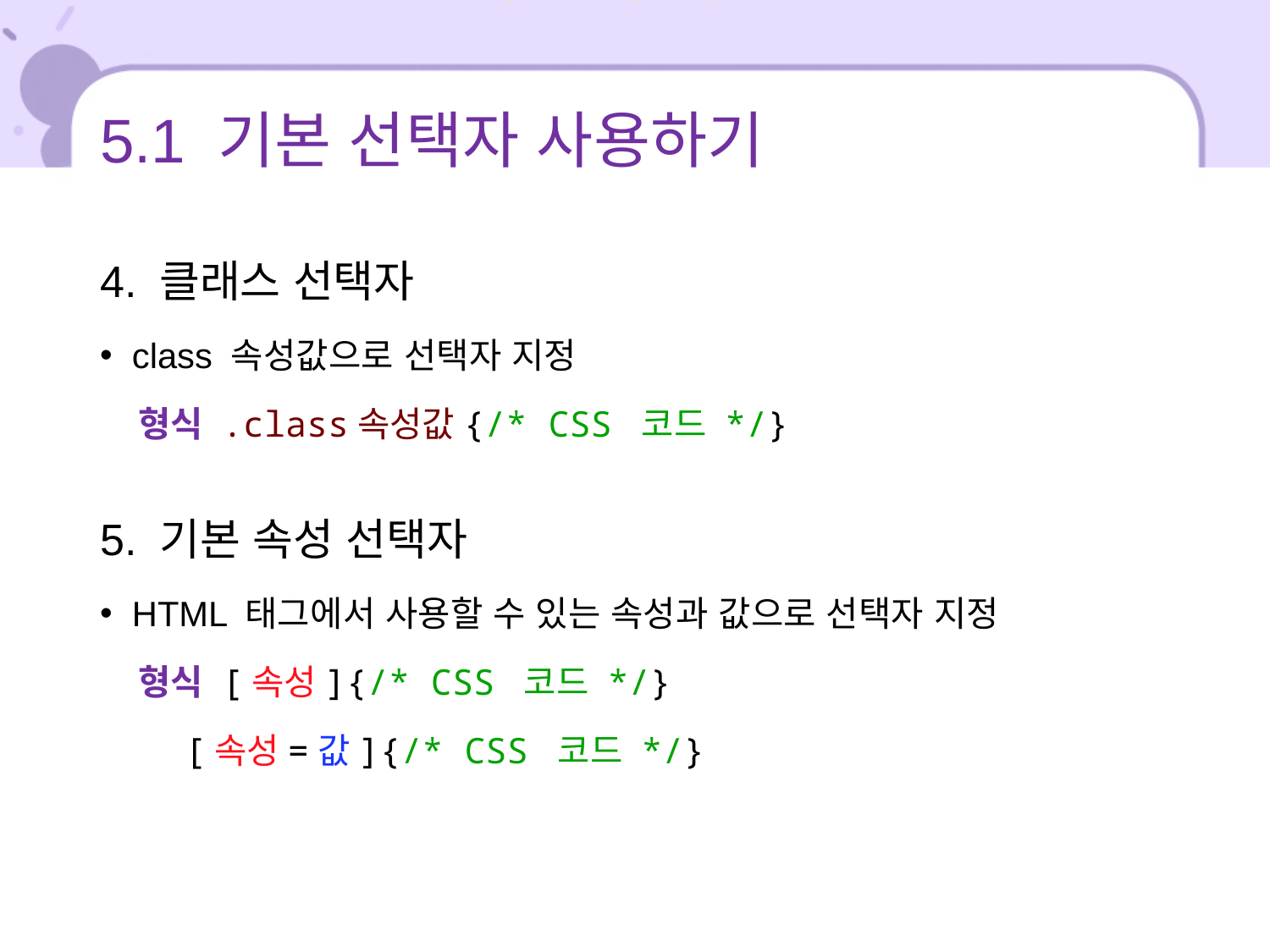

# 5.1 기본 선택자 사용하기
4. 클래스 선택자
class 속성값으로 선택자 지정
   형식 .class속성값{/* CSS 코드 */}

5. 기본 속성 선택자
HTML 태그에서 사용할 수 있는 속성과 값으로 선택자 지정
   형식 [속성]{/* CSS 코드 */}
    [속성=값]{/* CSS 코드 */}